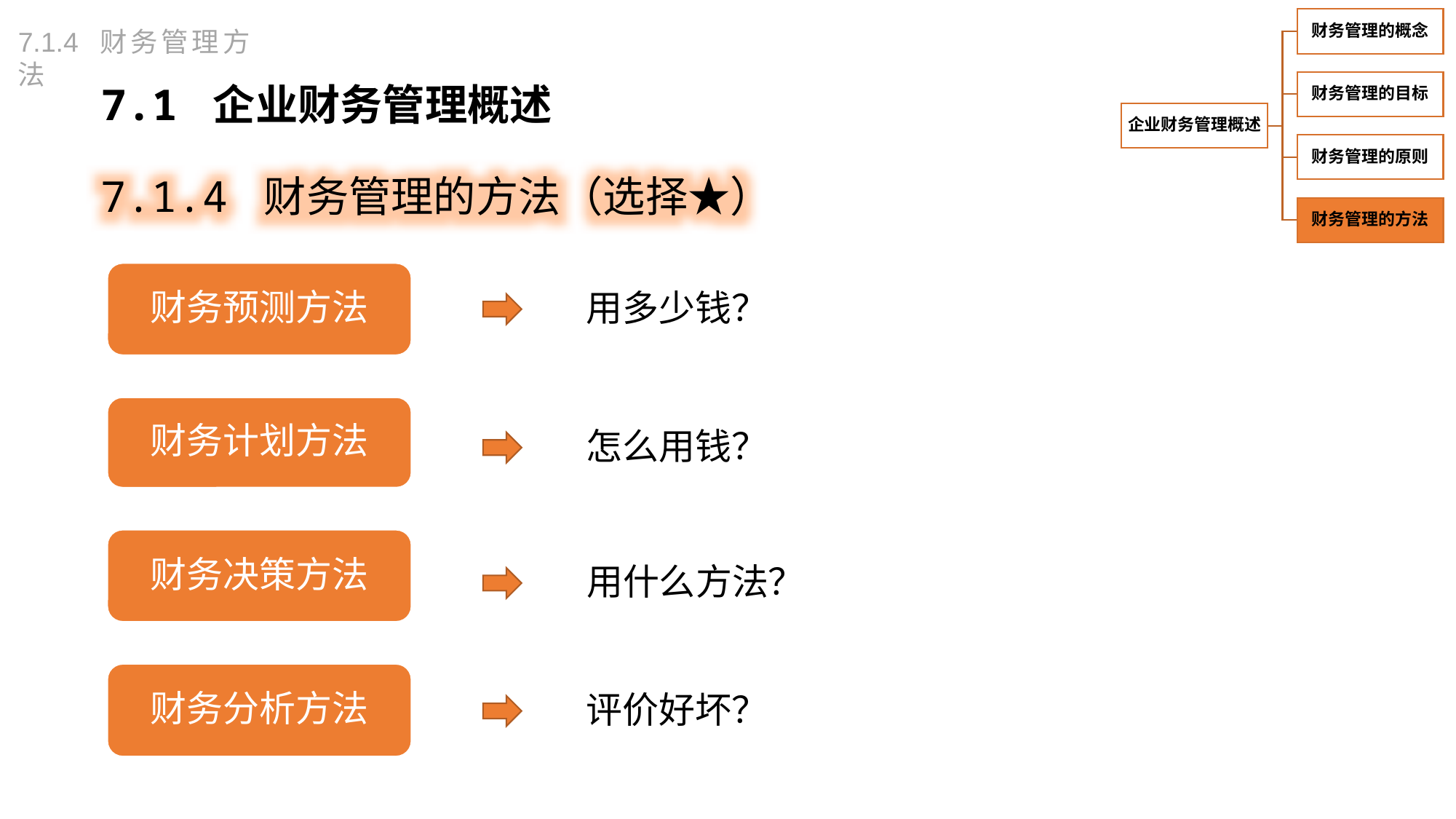

企业财务管理概述
财务管理的概念
财务管理的目标
财务管理的原则
财务管理的方法
7.1.4 财务管理方法
7.1 企业财务管理概述
7.1.4 财务管理的方法（选择★）

财务预测方法
用多少钱？

财务计划方法
怎么用钱？

财务决策方法
用什么方法？

财务分析方法
评价好坏？